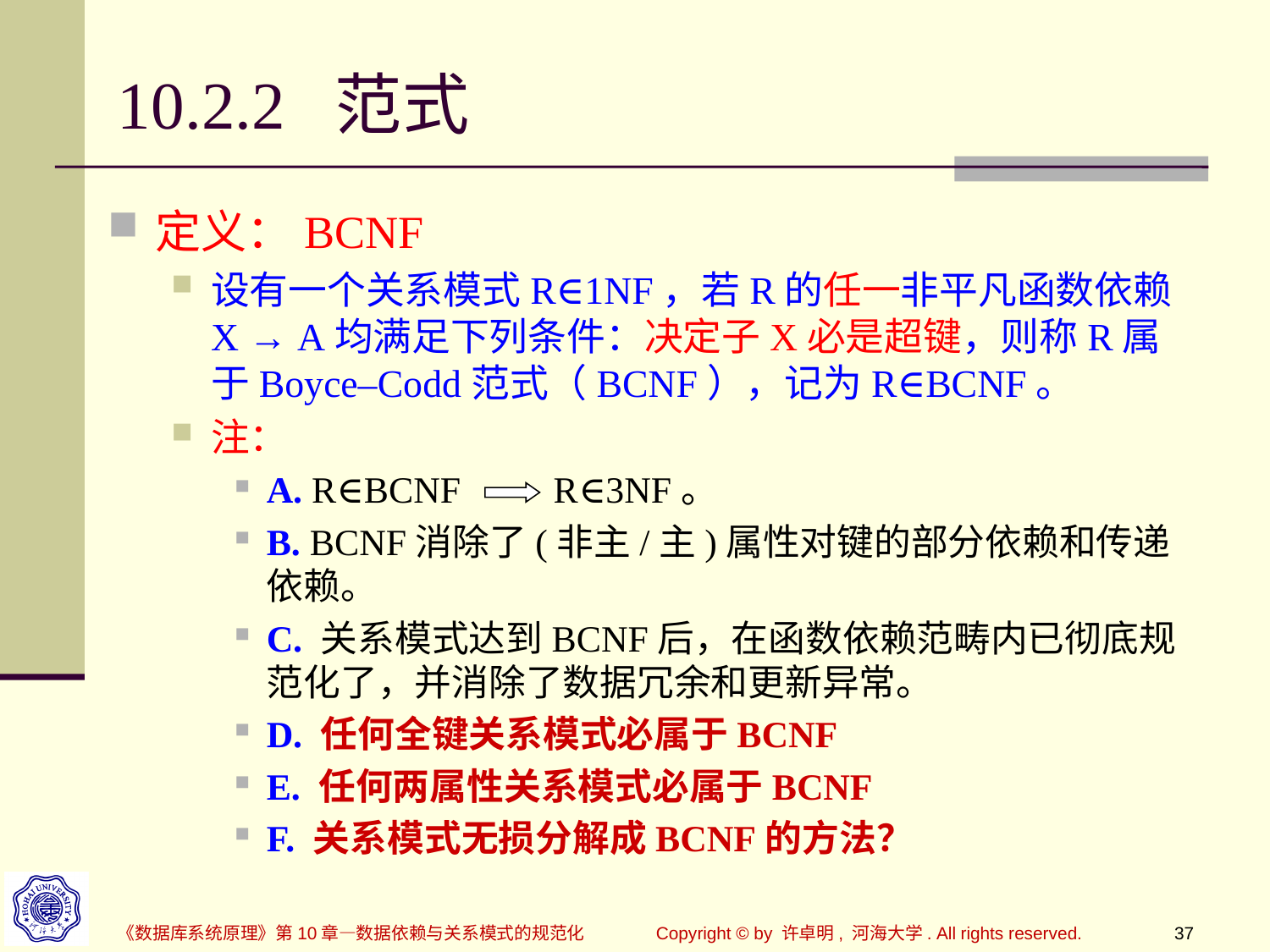

# 10.2.2  范式
定义：BCNF
设有一个关系模式R∈1NF，若R的任一非平凡函数依赖
X → A均满足下列条件：决定子X必是超键，则称R属于Boyce–Codd范式（BCNF），记为R∈BCNF。
注：
A. R∈BCNF          R∈3NF。
B. BCNF消除了(非主/主)属性对键的部分依赖和传递依赖。
C. 关系模式达到BCNF后，在函数依赖范畴内已彻底规范化了，并消除了数据冗余和更新异常。
D. 任何全键关系模式必属于BCNF
E. 任何两属性关系模式必属于BCNF
F. 关系模式无损分解成BCNF的方法？

《数据库系统原理》第10章—数据依赖与关系模式的规范化
Copyright © by 许卓明, 河海大学. All rights reserved.
37